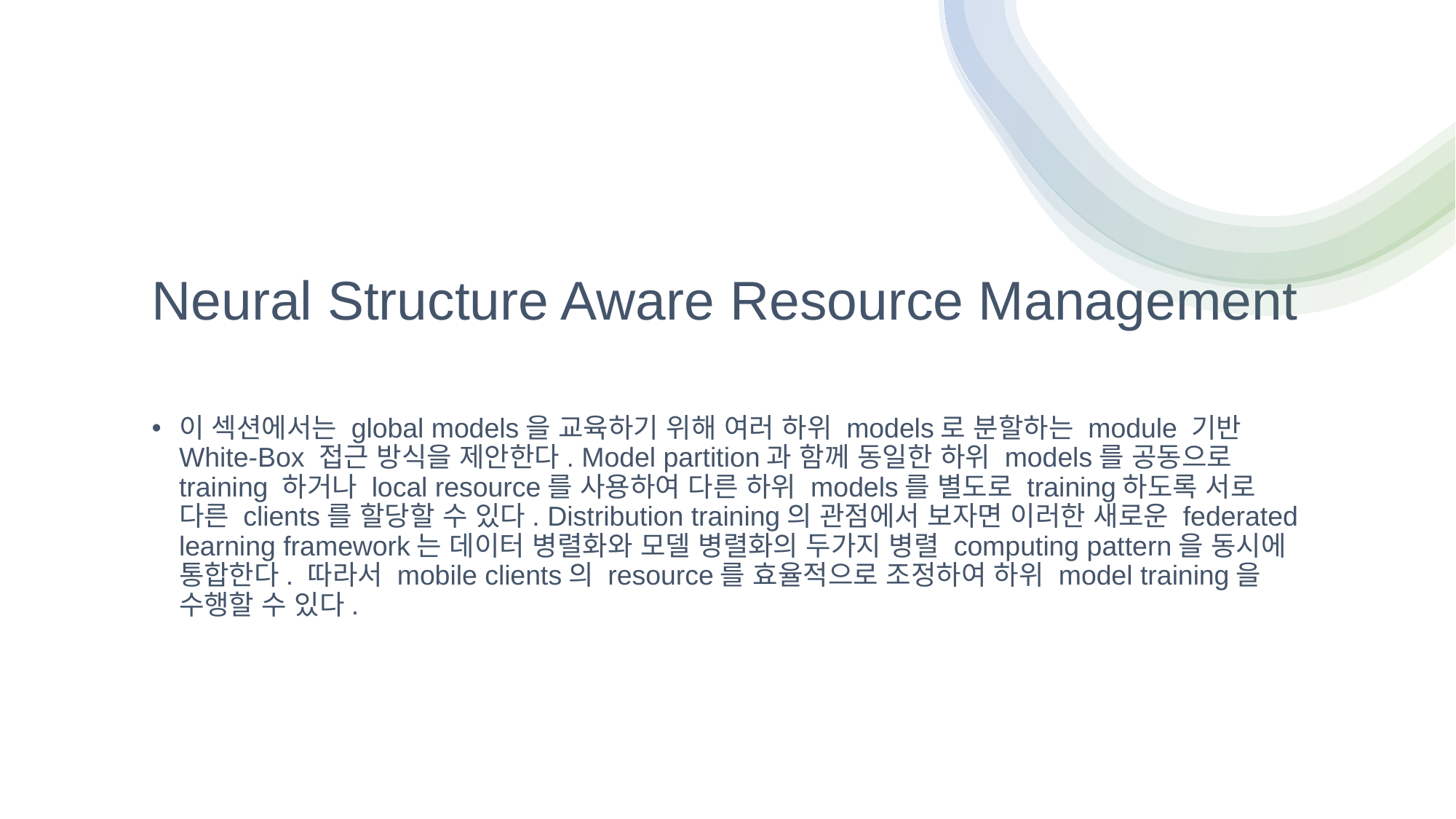

# Neural Structure Aware Resource Management
이 섹션에서는 global models을 교육하기 위해 여러 하위 models로 분할하는 module 기반 White-Box 접근 방식을 제안한다. Model partition과 함께 동일한 하위 models를 공동으로 training 하거나 local resource를 사용하여 다른 하위 models를 별도로 training하도록 서로 다른 clients를 할당할 수 있다. Distribution training의 관점에서 보자면 이러한 새로운 federated learning framework는 데이터 병렬화와 모델 병렬화의 두가지 병렬 computing pattern을 동시에 통합한다. 따라서 mobile clients의 resource를 효율적으로 조정하여 하위 model training을 수행할 수 있다.